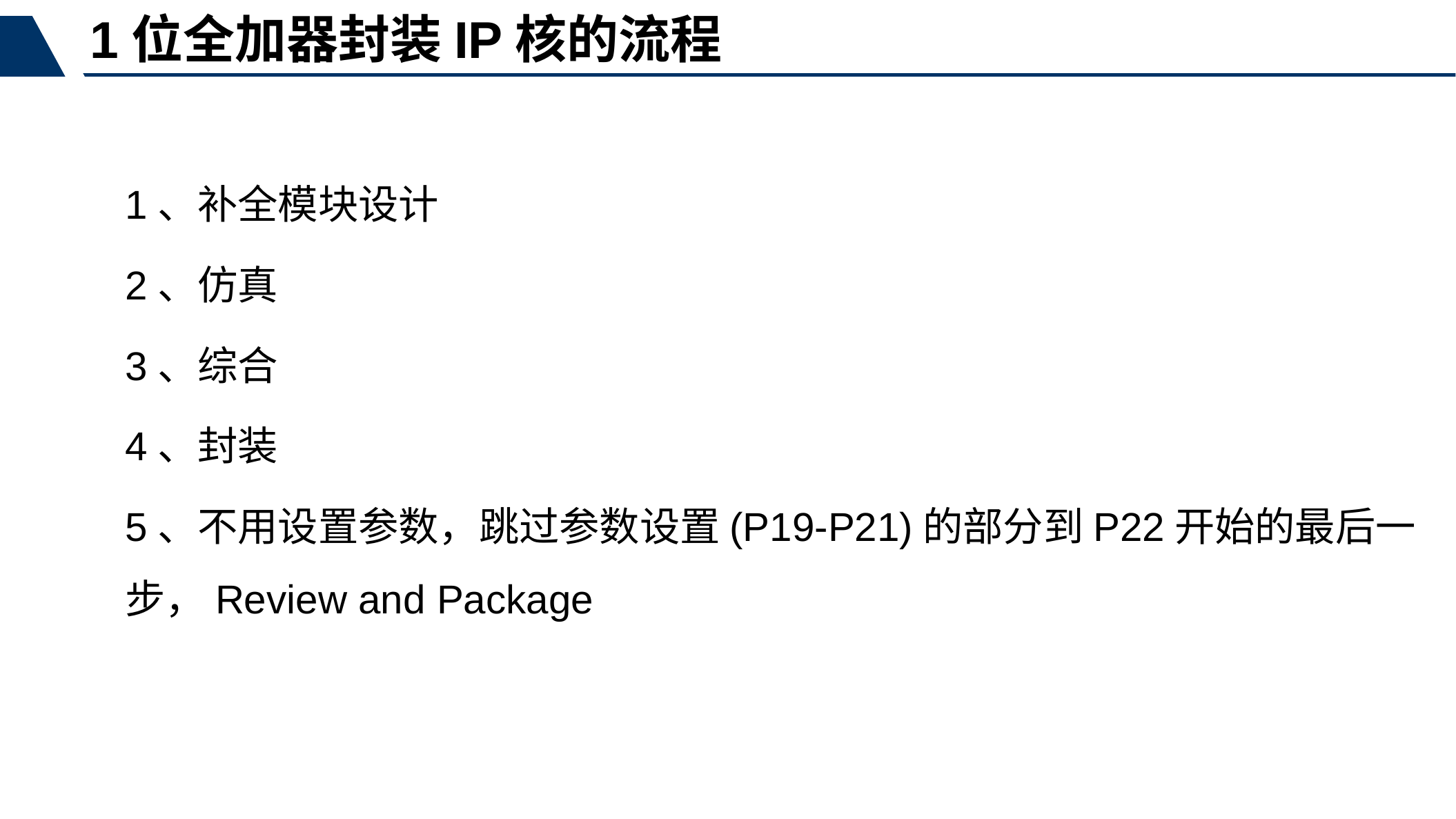

1位全加器封装IP核的流程

1、补全模块设计
2、仿真
3、综合
4、封装
5、不用设置参数，跳过参数设置(P19-P21)的部分到P22开始的最后一步，Review and Package